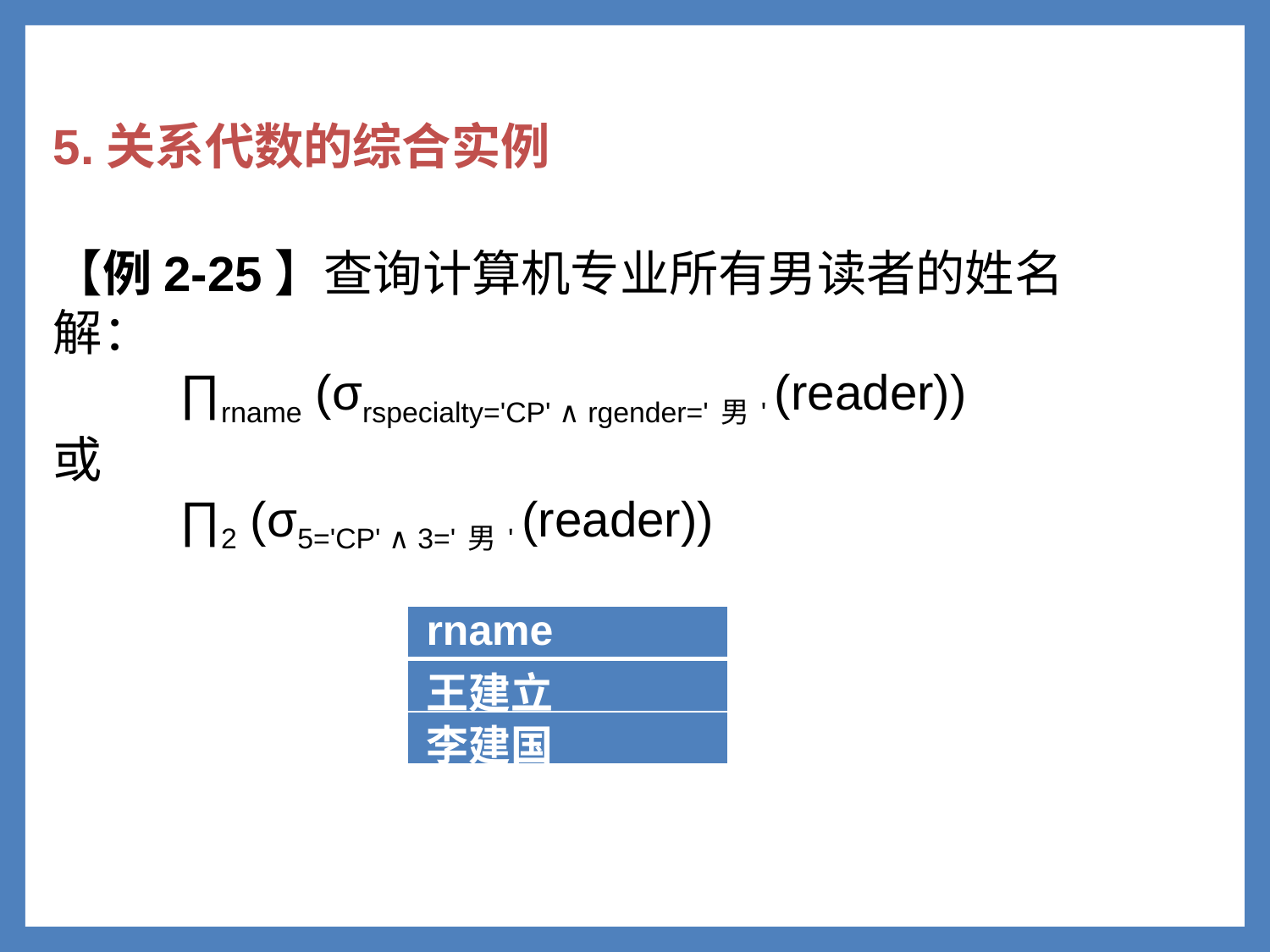

5.关系代数的综合实例

【例2-25】查询计算机专业所有男读者的姓名
解：
	∏rname (σrspecialty='CP' ∧ rgender='男' (reader))
或
	∏2 (σ5='CP' ∧ 3='男' (reader))
1

| rname |
| --- |
| 王建立 |
| 李建国 |